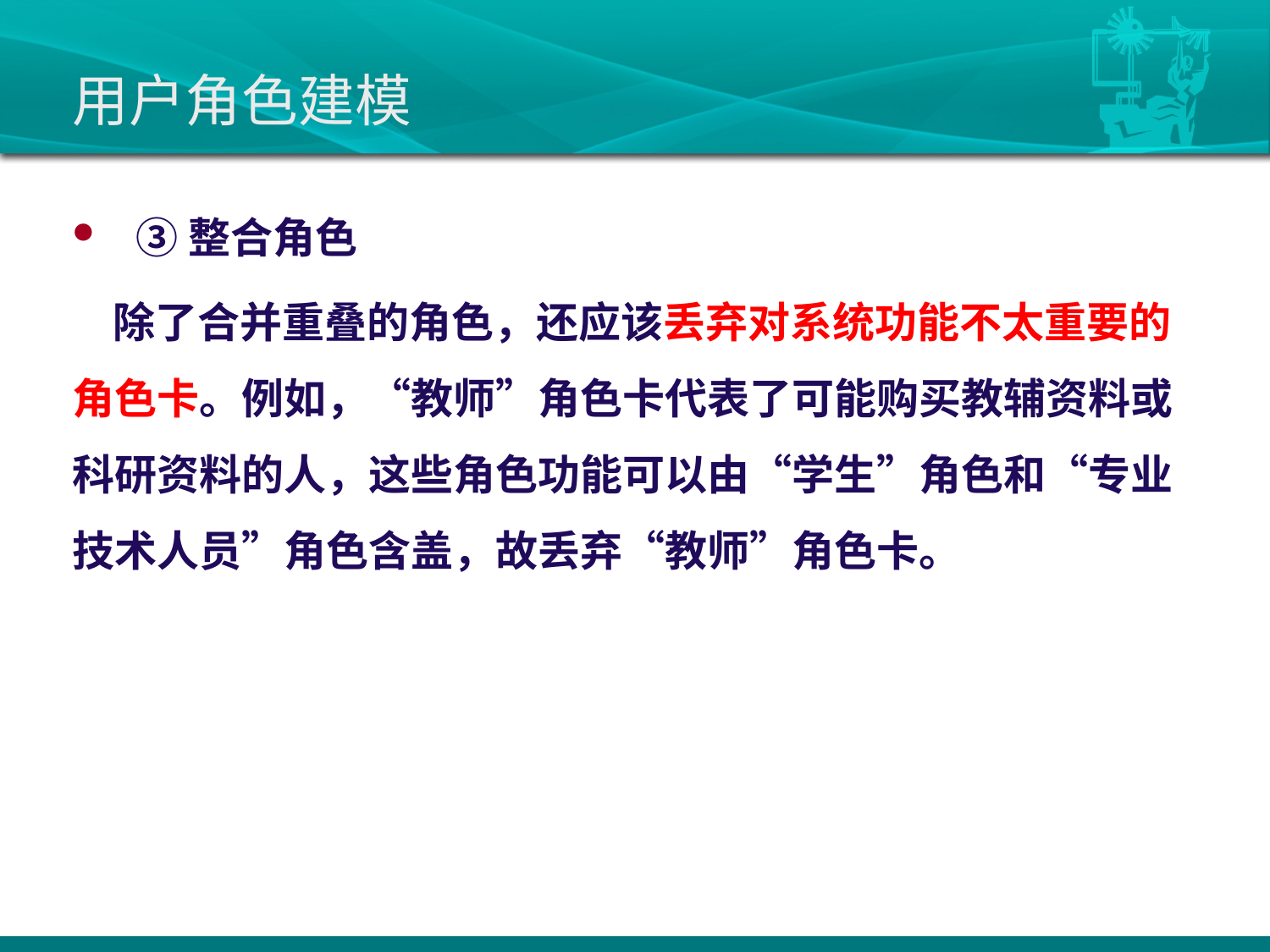

# 用户角色建模
③整合角色
    除了合并重叠的角色，还应该丢弃对系统功能不太重要的角色卡。例如，“教师”角色卡代表了可能购买教辅资料或科研资料的人，这些角色功能可以由“学生”角色和“专业技术人员”角色含盖，故丢弃“教师”角色卡。